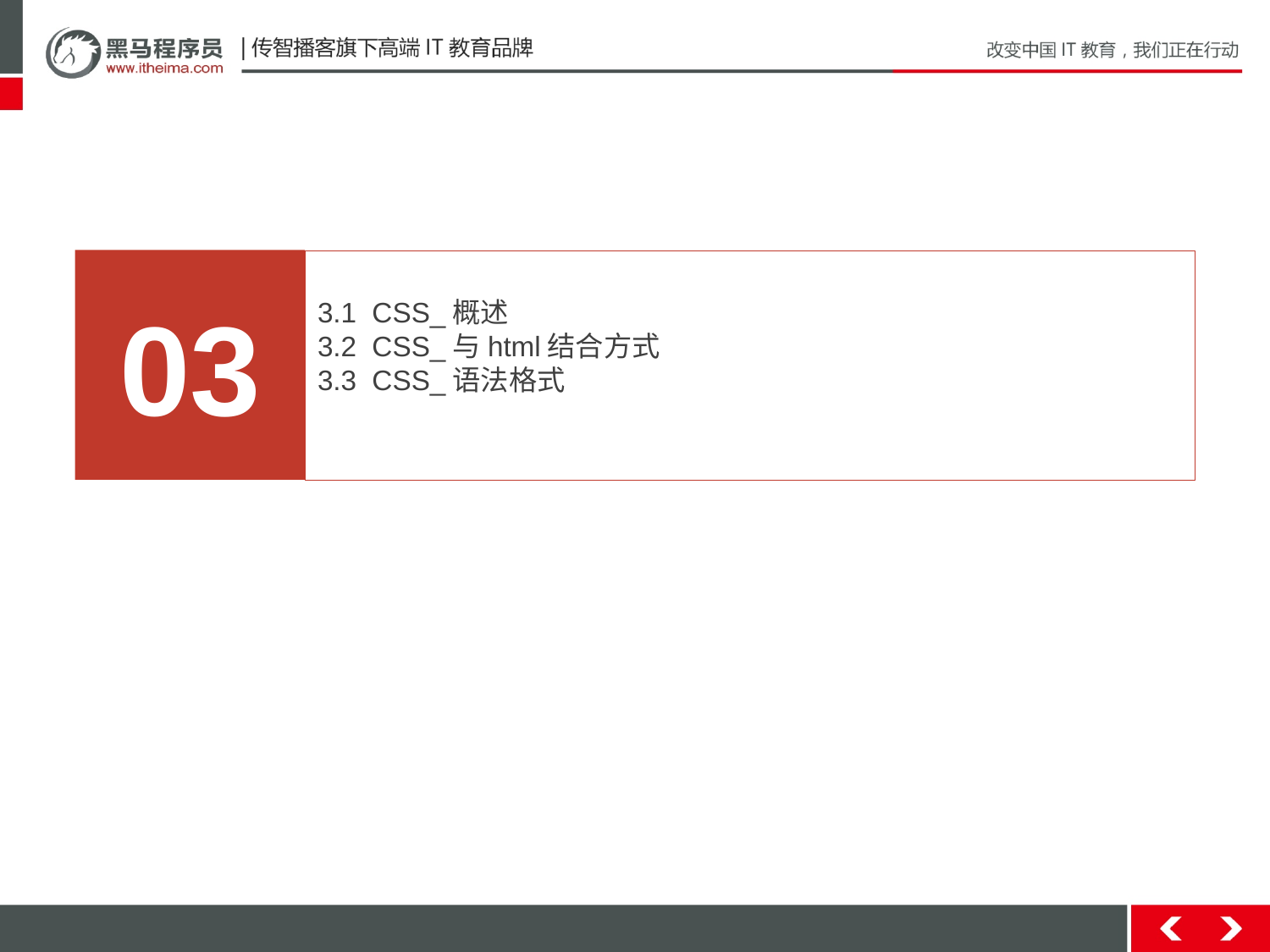

03

3.1  CSS_概述
3.2  CSS_与html结合方式
3.3  CSS_语法格式